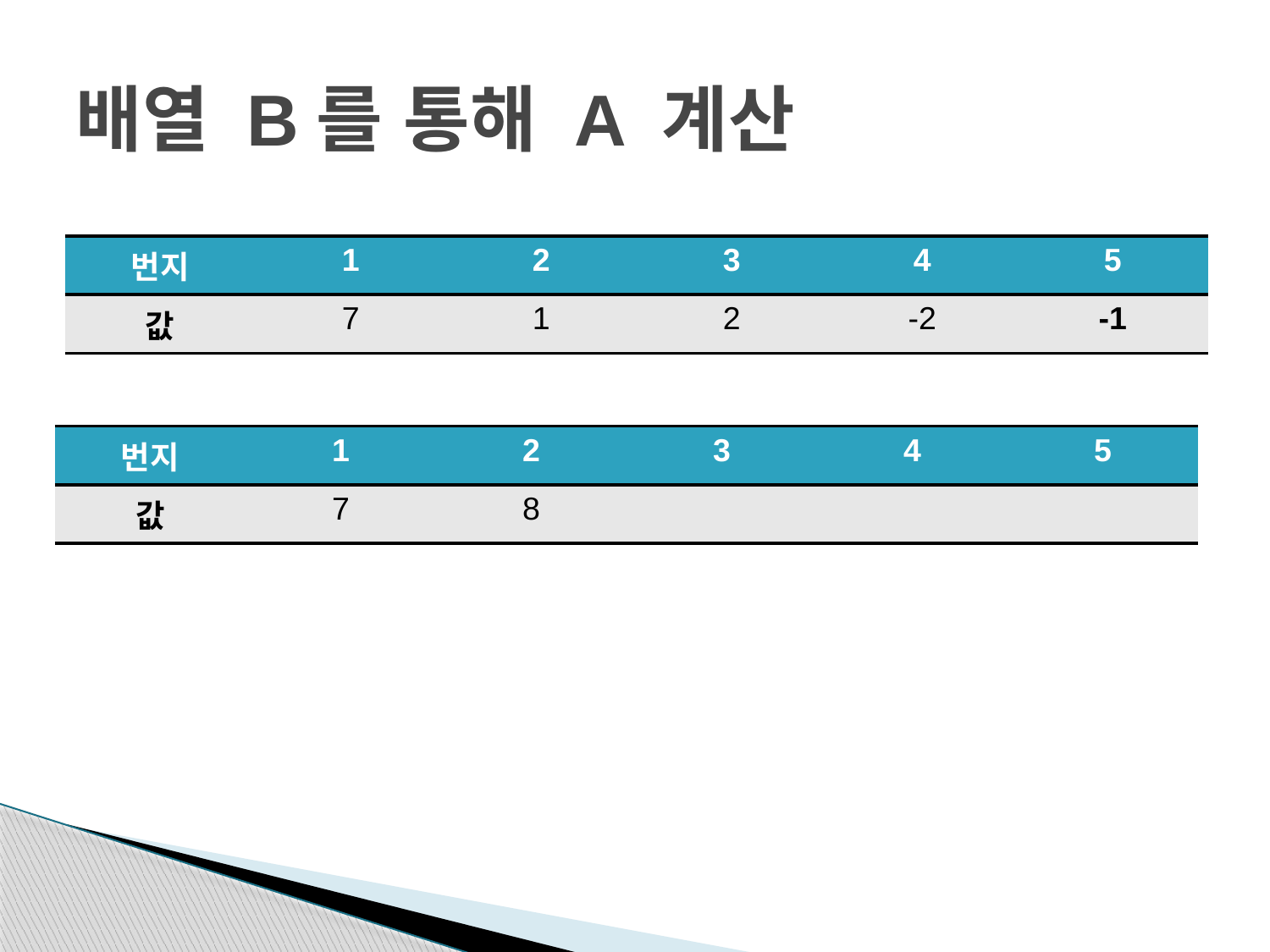

# 배열 B를 통해 A 계산
| 번지 | 1 | 2 | 3 | 4 | 5 |
| --- | --- | --- | --- | --- | --- |
| 값 | 7 | 1 | 2 | -2 | -1 |
| 번지 | 1 | 2 | 3 | 4 | 5 |
| --- | --- | --- | --- | --- | --- |
| 값 | 7 | 8 |  |  |  |